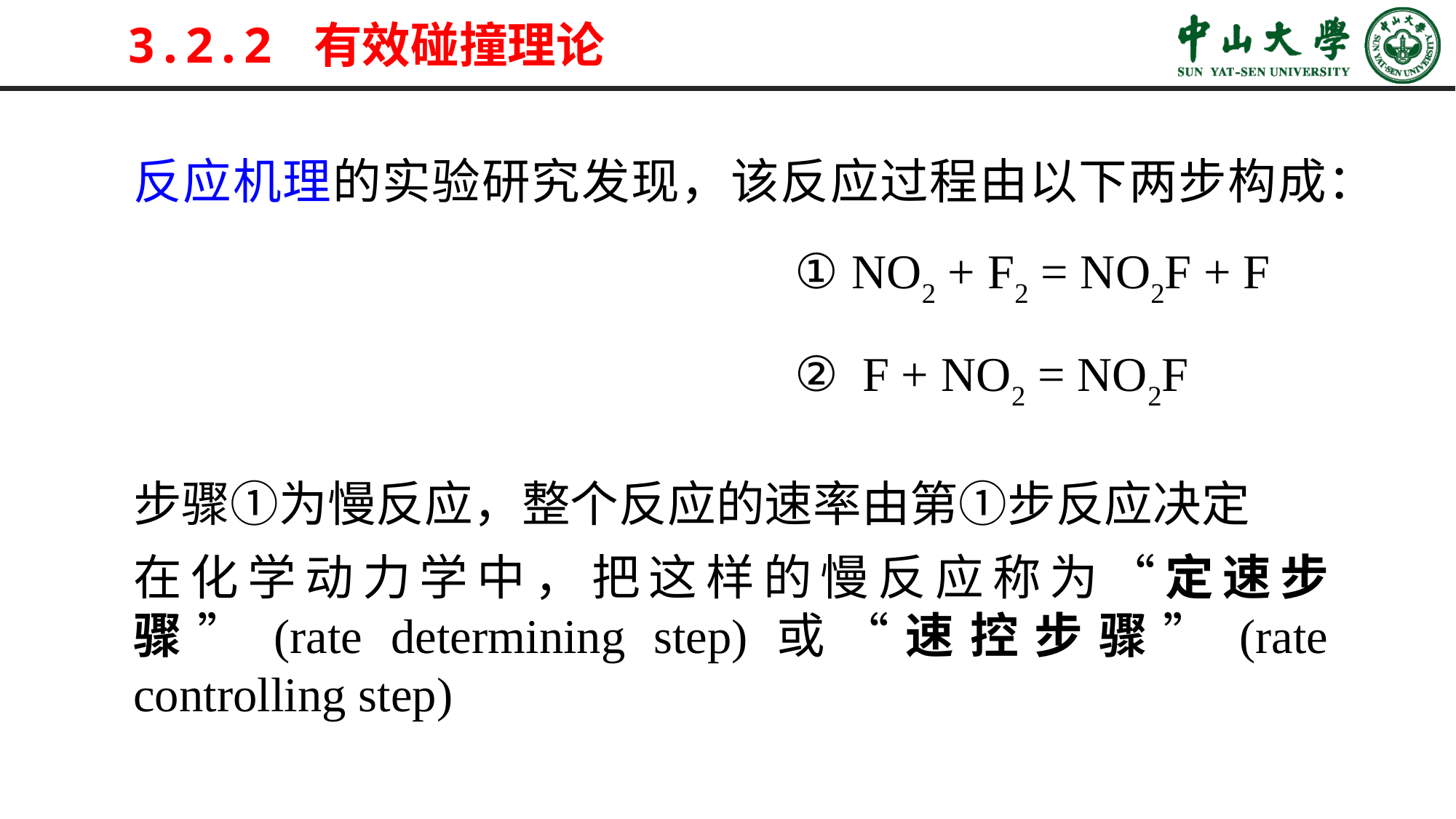

# 3.2.2 有效碰撞理论
反应机理的实验研究发现，该反应过程由以下两步构成：

步骤①为慢反应，整个反应的速率由第①步反应决定
在化学动力学中，把这样的慢反应称为“定速步骤”(rate determining step)或“速控步骤”(rate controlling step)

① NO2 + F2 = NO2F + F
②  F + NO2 = NO2F